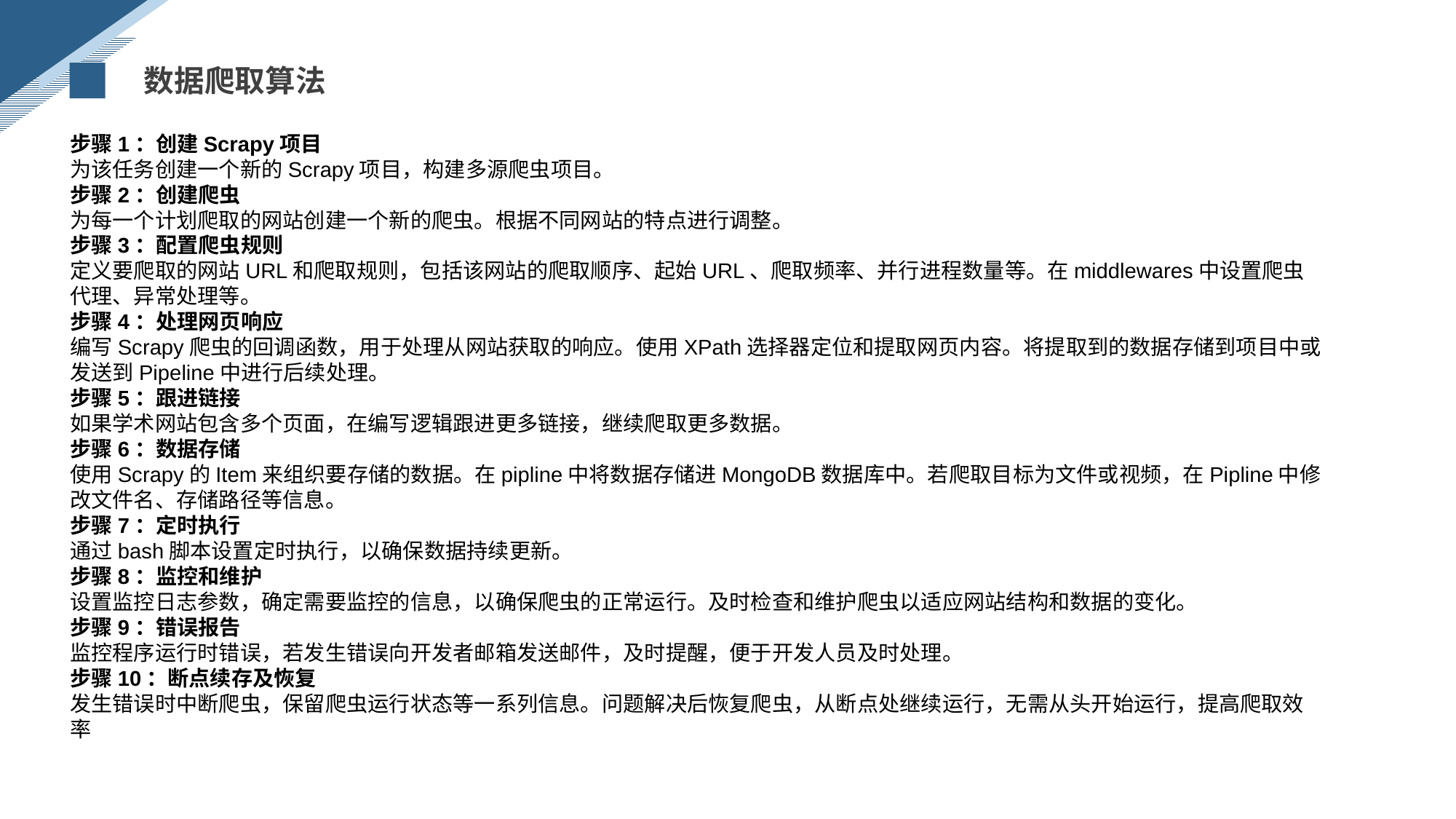

数据爬取算法

步骤1：创建Scrapy项目
为该任务创建一个新的Scrapy项目，构建多源爬虫项目。
步骤2：创建爬虫
为每一个计划爬取的网站创建一个新的爬虫。根据不同网站的特点进行调整。
步骤3：配置爬虫规则
定义要爬取的网站URL和爬取规则，包括该网站的爬取顺序、起始URL、爬取频率、并行进程数量等。在middlewares中设置爬虫代理、异常处理等。
步骤4：处理网页响应
编写Scrapy爬虫的回调函数，用于处理从网站获取的响应。使用XPath选择器定位和提取网页内容。将提取到的数据存储到项目中或发送到Pipeline中进行后续处理。
步骤5：跟进链接
如果学术网站包含多个页面，在编写逻辑跟进更多链接，继续爬取更多数据。
步骤6：数据存储
使用Scrapy的Item来组织要存储的数据。在pipline中将数据存储进MongoDB数据库中。若爬取目标为文件或视频，在Pipline中修改文件名、存储路径等信息。
步骤7：定时执行
通过bash脚本设置定时执行，以确保数据持续更新。
步骤8：监控和维护
设置监控日志参数，确定需要监控的信息，以确保爬虫的正常运行。及时检查和维护爬虫以适应网站结构和数据的变化。
步骤9：错误报告
监控程序运行时错误，若发生错误向开发者邮箱发送邮件，及时提醒，便于开发人员及时处理。
步骤10：断点续存及恢复
发生错误时中断爬虫，保留爬虫运行状态等一系列信息。问题解决后恢复爬虫，从断点处继续运行，无需从头开始运行，提高爬取效率